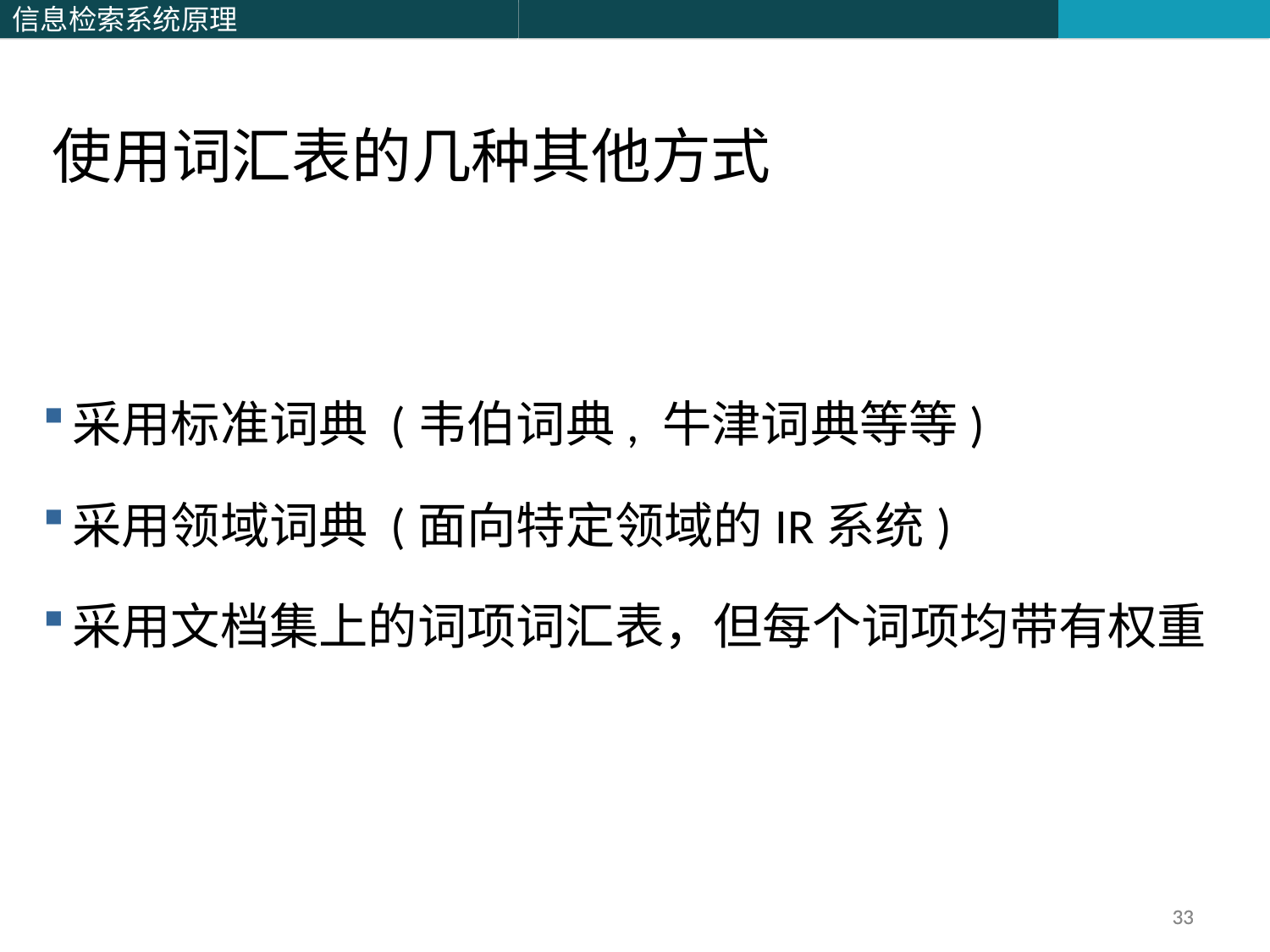

使用词汇表的几种其他方式
采用标准词典 (韦伯词典, 牛津词典等等)
采用领域词典 (面向特定领域的IR系统)
采用文档集上的词项词汇表，但每个词项均带有权重
33
33